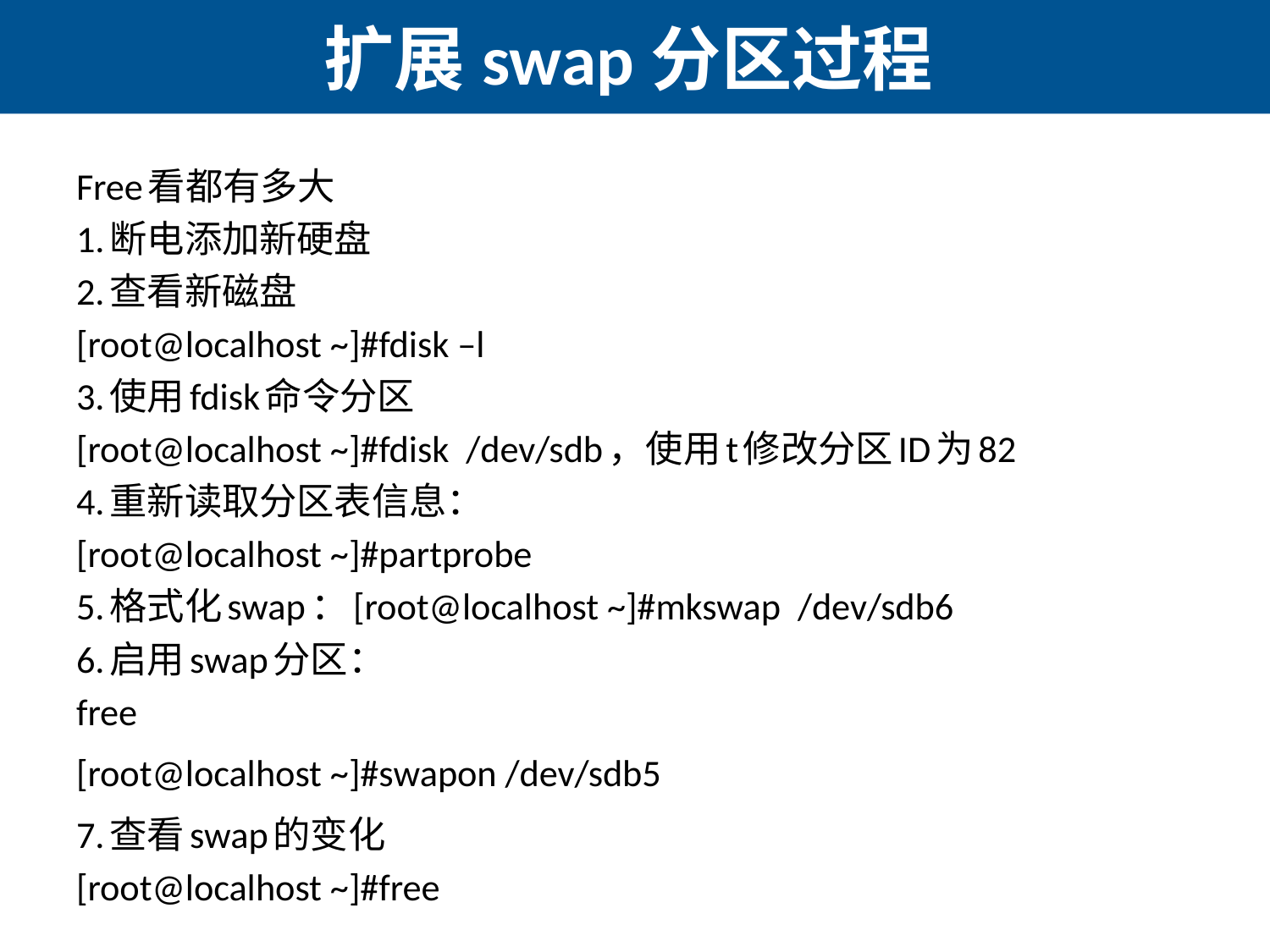

# 扩展swap分区过程
Free看都有多大
1.断电添加新硬盘
2.查看新磁盘
[root@localhost ~]#fdisk –l
3.使用fdisk命令分区
[root@localhost ~]#fdisk  /dev/sdb，使用t修改分区ID为82
4.重新读取分区表信息：
[root@localhost ~]#partprobe
5.格式化swap：[root@localhost ~]#mkswap  /dev/sdb6
6.启用swap分区：
free
[root@localhost ~]#swapon /dev/sdb5
7.查看swap的变化
[root@localhost ~]#free